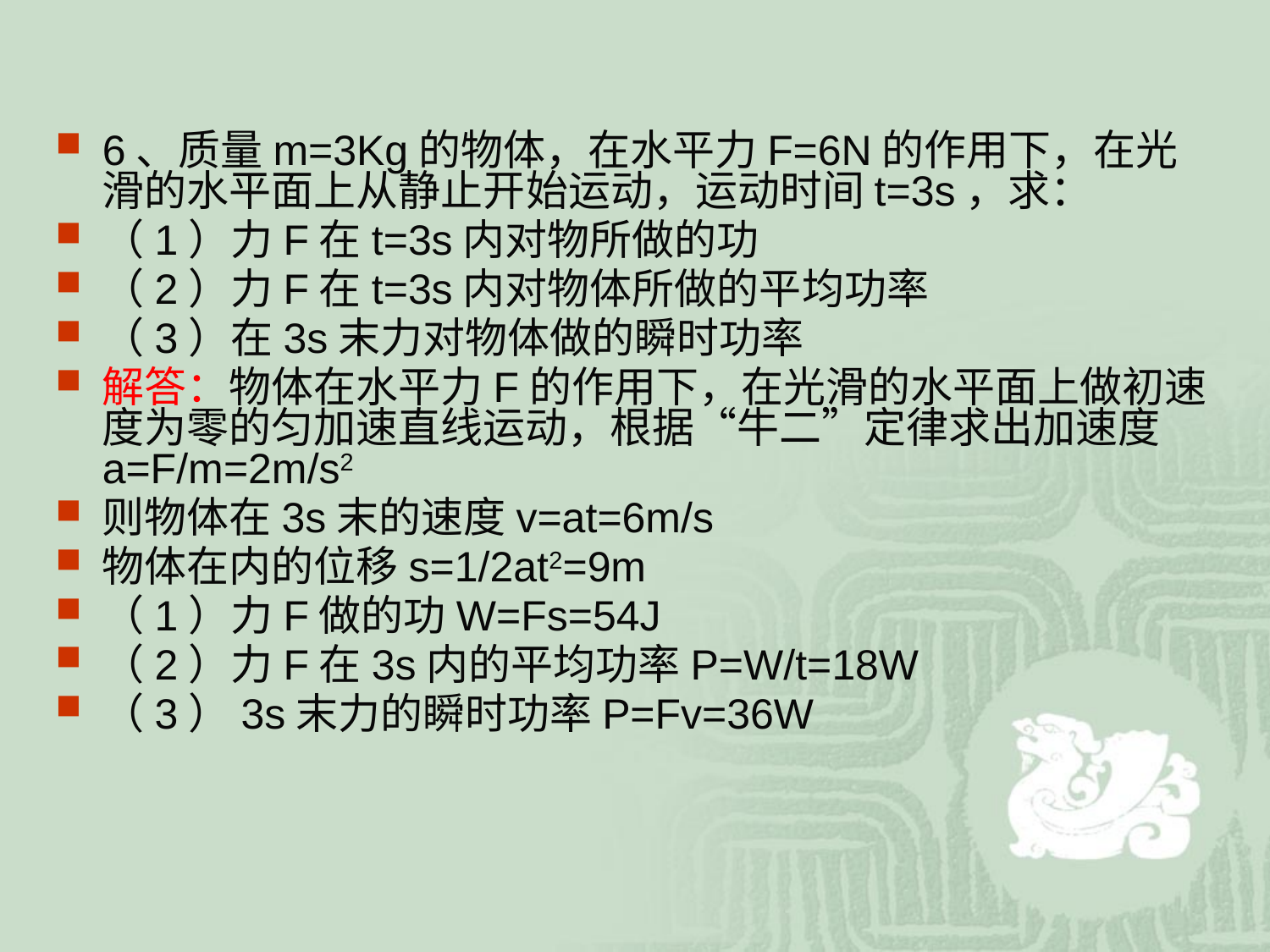

6、质量m=3Kg的物体，在水平力F=6N的作用下，在光滑的水平面上从静止开始运动，运动时间t=3s，求：
（1）力F在t=3s内对物所做的功
（2）力F在t=3s内对物体所做的平均功率
（3）在3s末力对物体做的瞬时功率
解答：物体在水平力F的作用下，在光滑的水平面上做初速度为零的匀加速直线运动，根据“牛二”定律求出加速度a=F/m=2m/s2
则物体在3s末的速度v=at=6m/s
物体在内的位移s=1/2at2=9m
（1）力F做的功W=Fs=54J
（2）力F在3s内的平均功率P=W/t=18W
（3）3s末力的瞬时功率P=Fv=36W